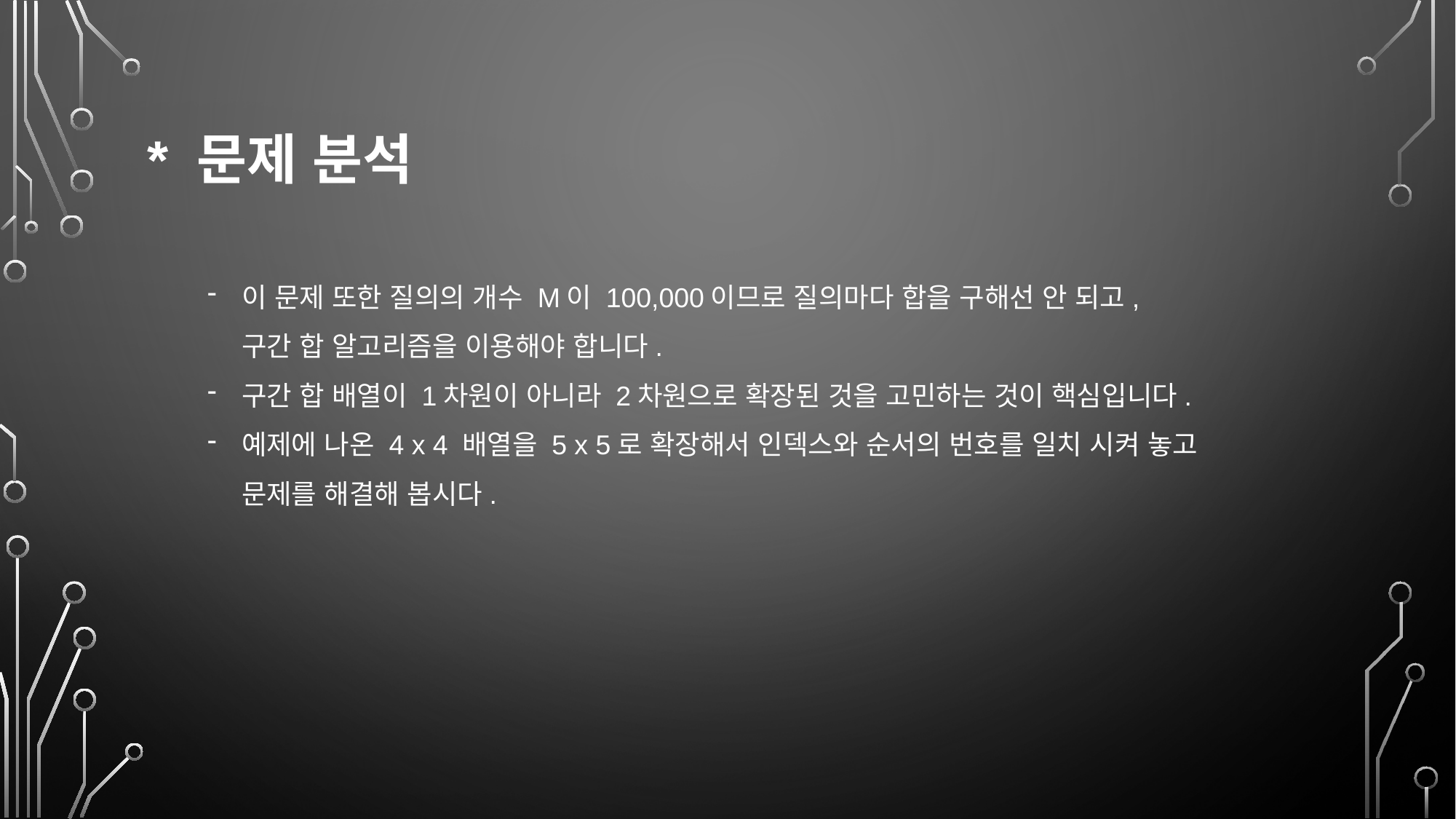

* 문제 분석
이 문제 또한 질의의 개수 M이 100,000이므로 질의마다 합을 구해선 안 되고,
구간 합 알고리즘을 이용해야 합니다.
구간 합 배열이 1차원이 아니라 2차원으로 확장된 것을 고민하는 것이 핵심입니다.
예제에 나온 4 x 4 배열을 5 x 5로 확장해서 인덱스와 순서의 번호를 일치 시켜 놓고
문제를 해결해 봅시다.